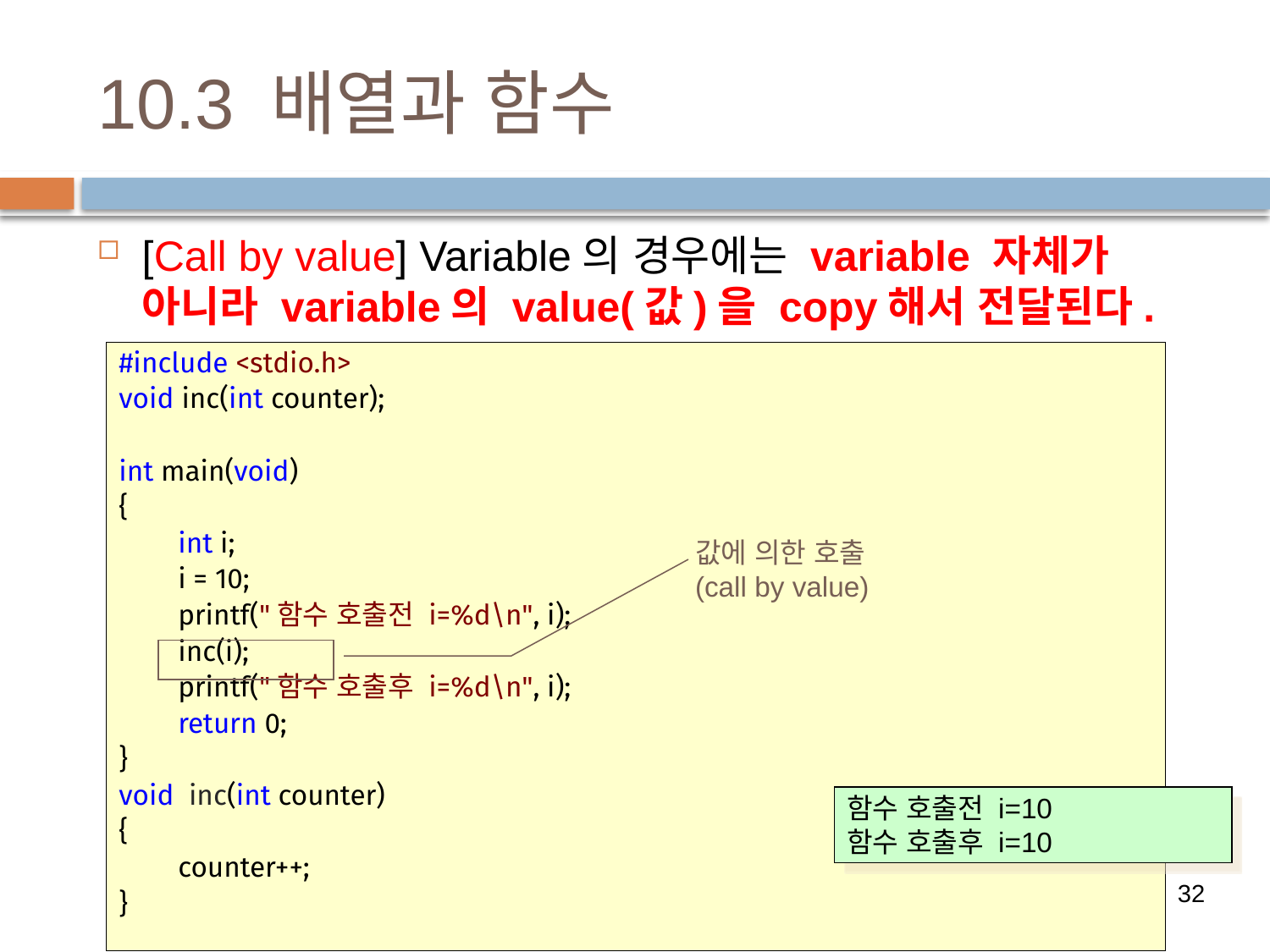

# 10.3 배열과 함수
[Call by value] Variable의 경우에는 variable 자체가 아니라 variable의 value(값)을 copy해서 전달된다.

#include <stdio.h>
void inc(int counter);

int main(void)
{
        int i;
        i = 10;
        printf("함수 호출전 i=%d\n", i);
        inc(i);
        printf("함수 호출후 i=%d\n", i);
        return 0;
}
void  inc(int counter)
{
        counter++;
}
값에 의한 호출
(call by value)

함수 호출전 i=10
함수 호출후 i=10
32